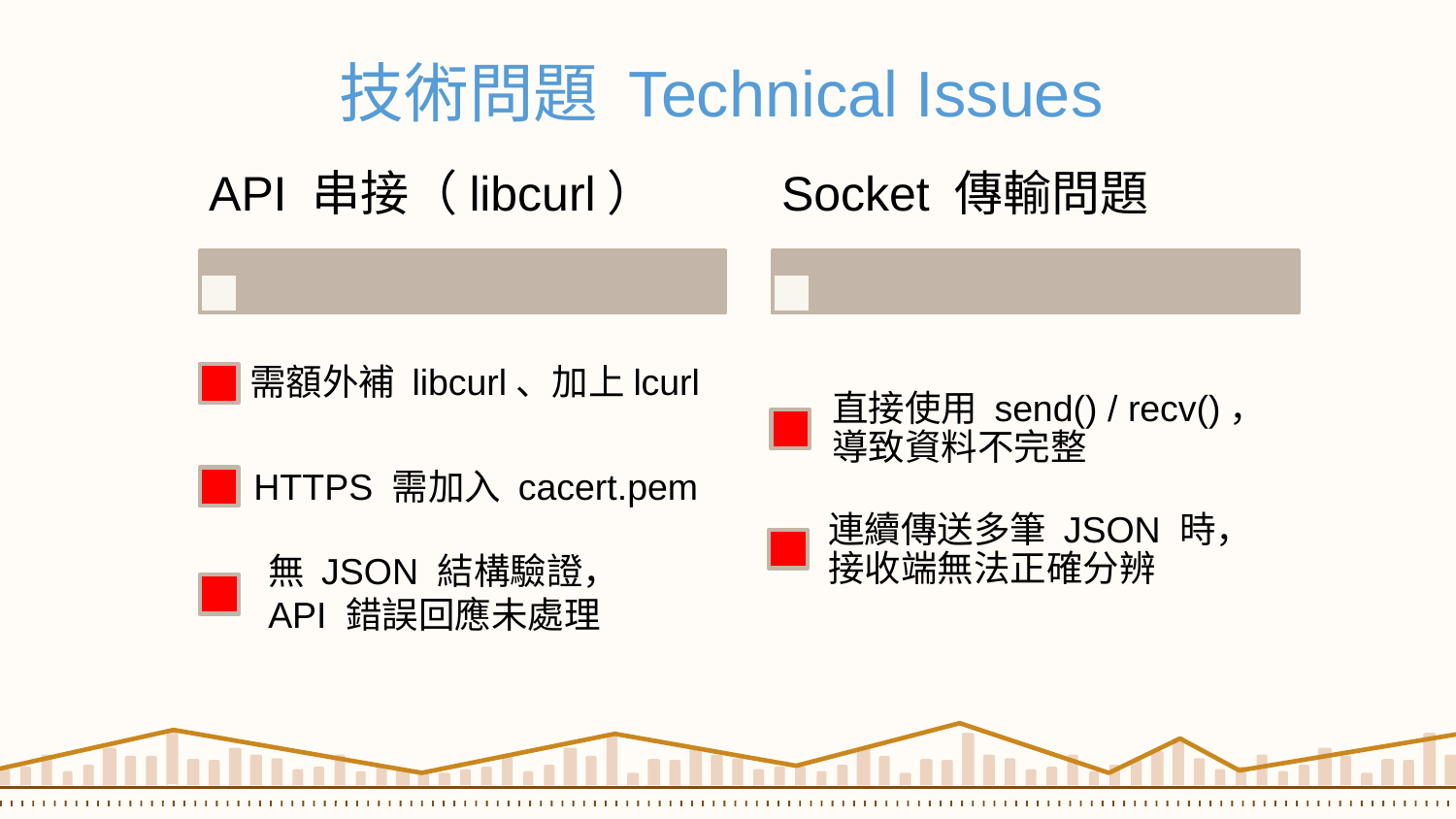

# 技術問題 Technical Issues

API 串接（libcurl）

Socket 傳輸問題

需額外補 libcurl、加上lcurl

直接使用 send() / recv()，導致資料不完整

HTTPS 需加入 cacert.pem

連續傳送多筆 JSON 時，接收端無法正確分辨

無 JSON 結構驗證，
API 錯誤回應未處理